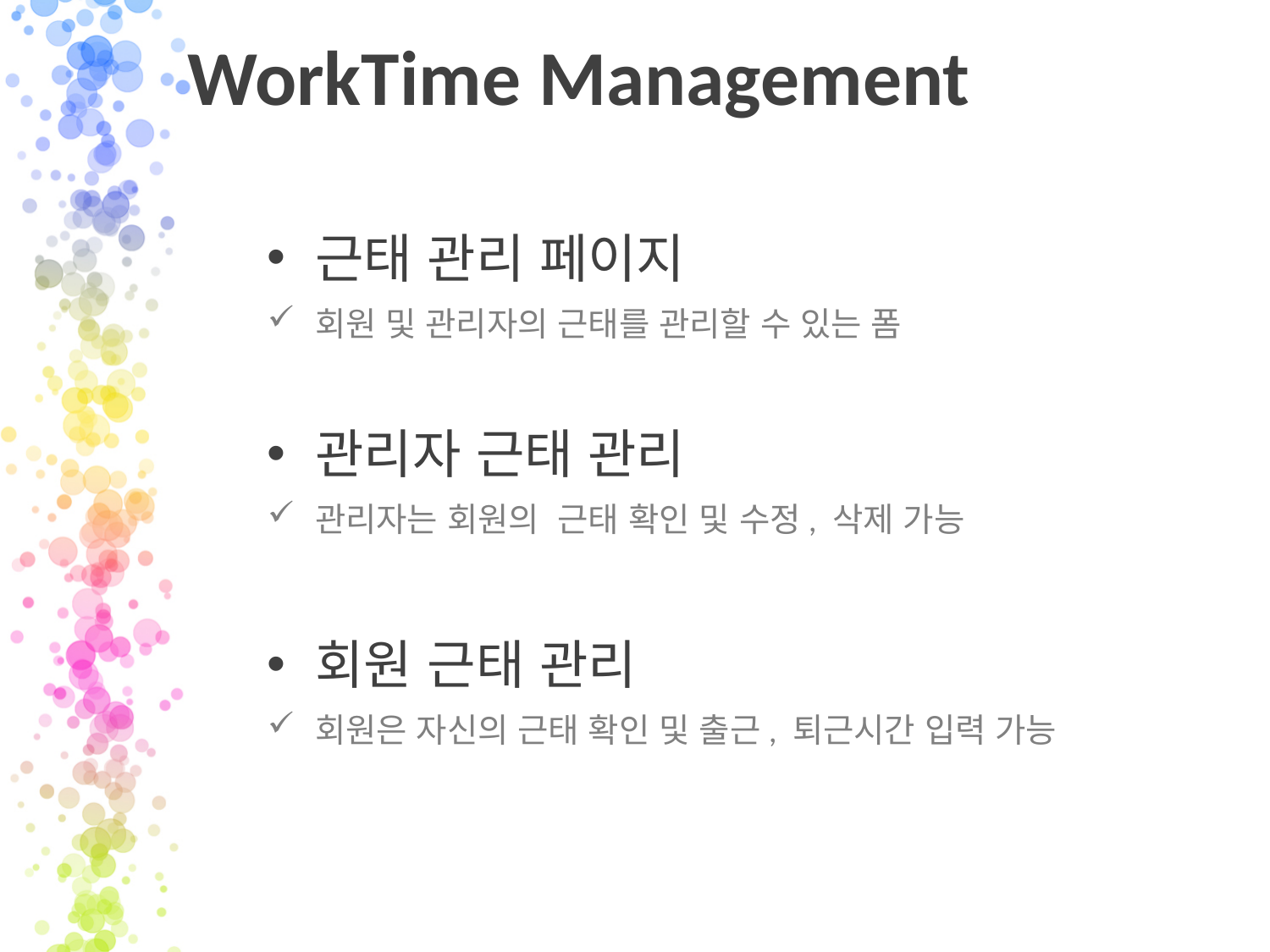

# WorkTime Management
근태 관리 페이지
회원 및 관리자의 근태를 관리할 수 있는 폼

관리자 근태 관리
관리자는 회원의  근태 확인 및 수정, 삭제 가능

회원 근태 관리
회원은 자신의 근태 확인 및 출근, 퇴근시간 입력 가능